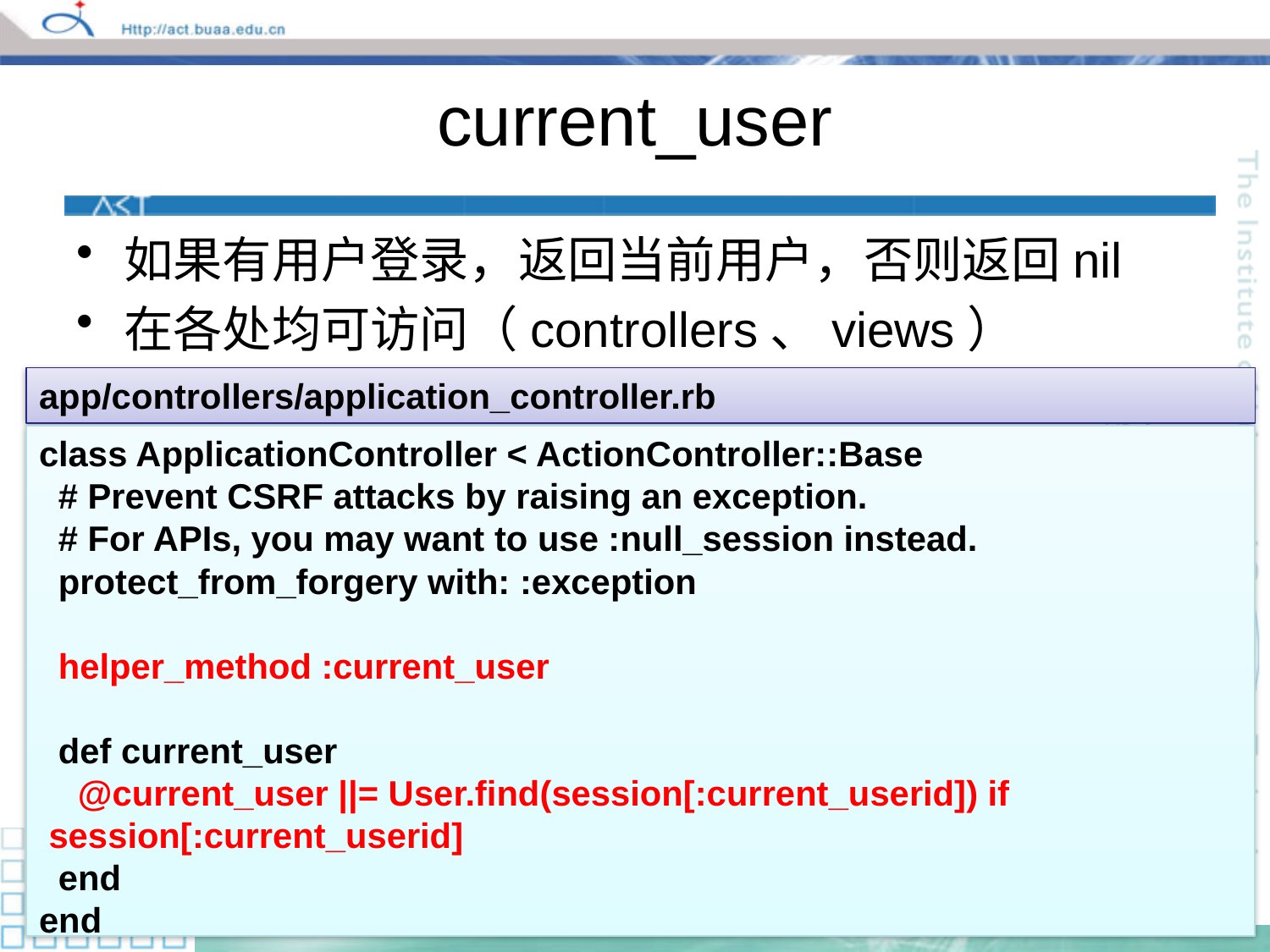

# current_user
如果有用户登录，返回当前用户，否则返回nil
在各处均可访问（controllers、views）

app/controllers/application_controller.rb
class ApplicationController < ActionController::Base
  # Prevent CSRF attacks by raising an exception.
  # For APIs, you may want to use :null_session instead.
  protect_from_forgery with: :exception

  helper_method :current_user

  def current_user
    @current_user ||= User.find(session[:current_userid]) if
 session[:current_userid]
  end
end